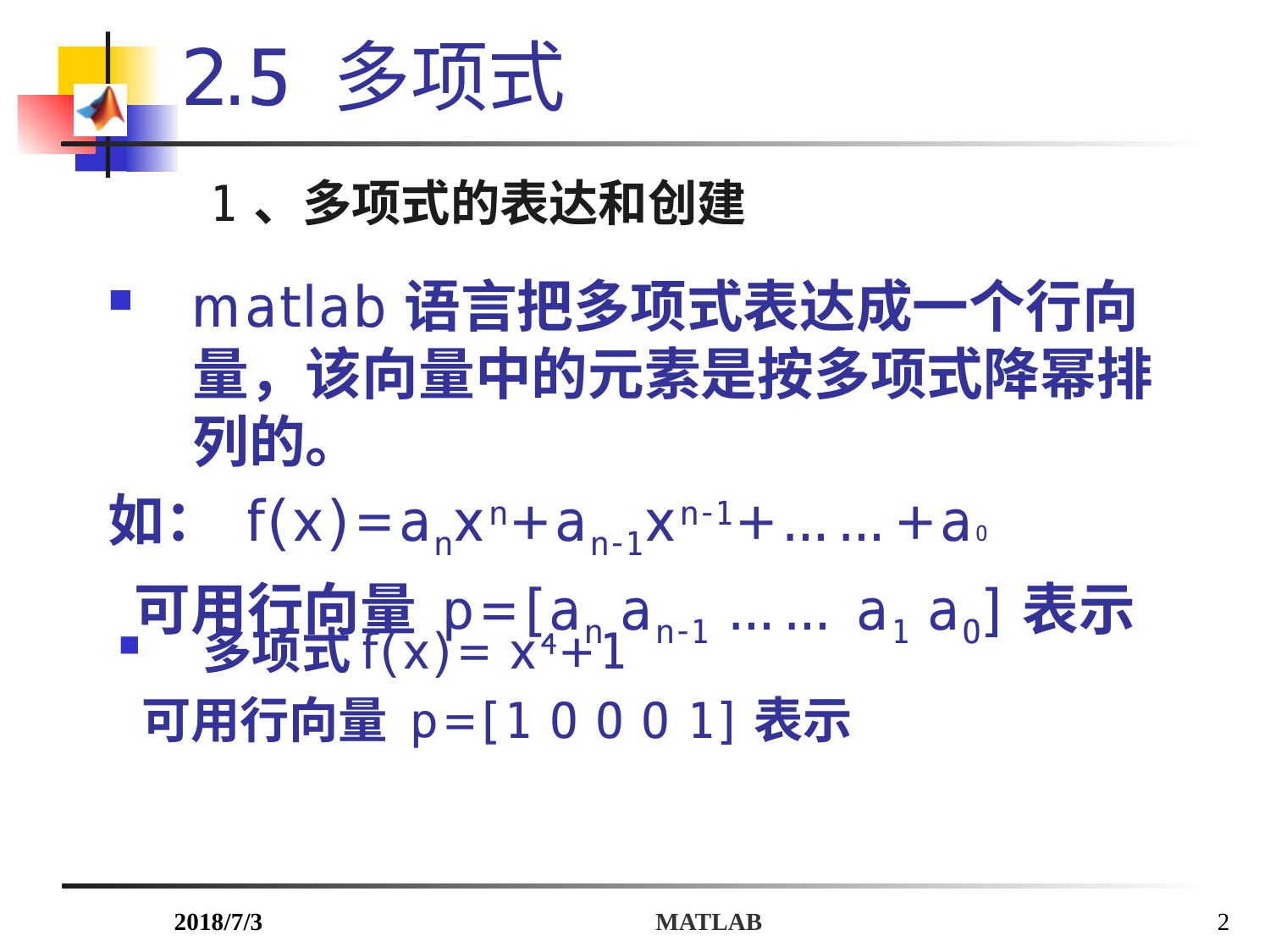

# 2.5 多项式
1、多项式的表达和创建
matlab语言把多项式表达成一个行向量，该向量中的元素是按多项式降幂排列的。
如： f(x)=anxn+an-1xn-1+……+a0
 可用行向量 p=[an an-1 …… a1 a0]表示
多项式f(x)= x4+1
 可用行向量 p=[1 0 0 0 1]表示
2018/7/3
MATLAB
2